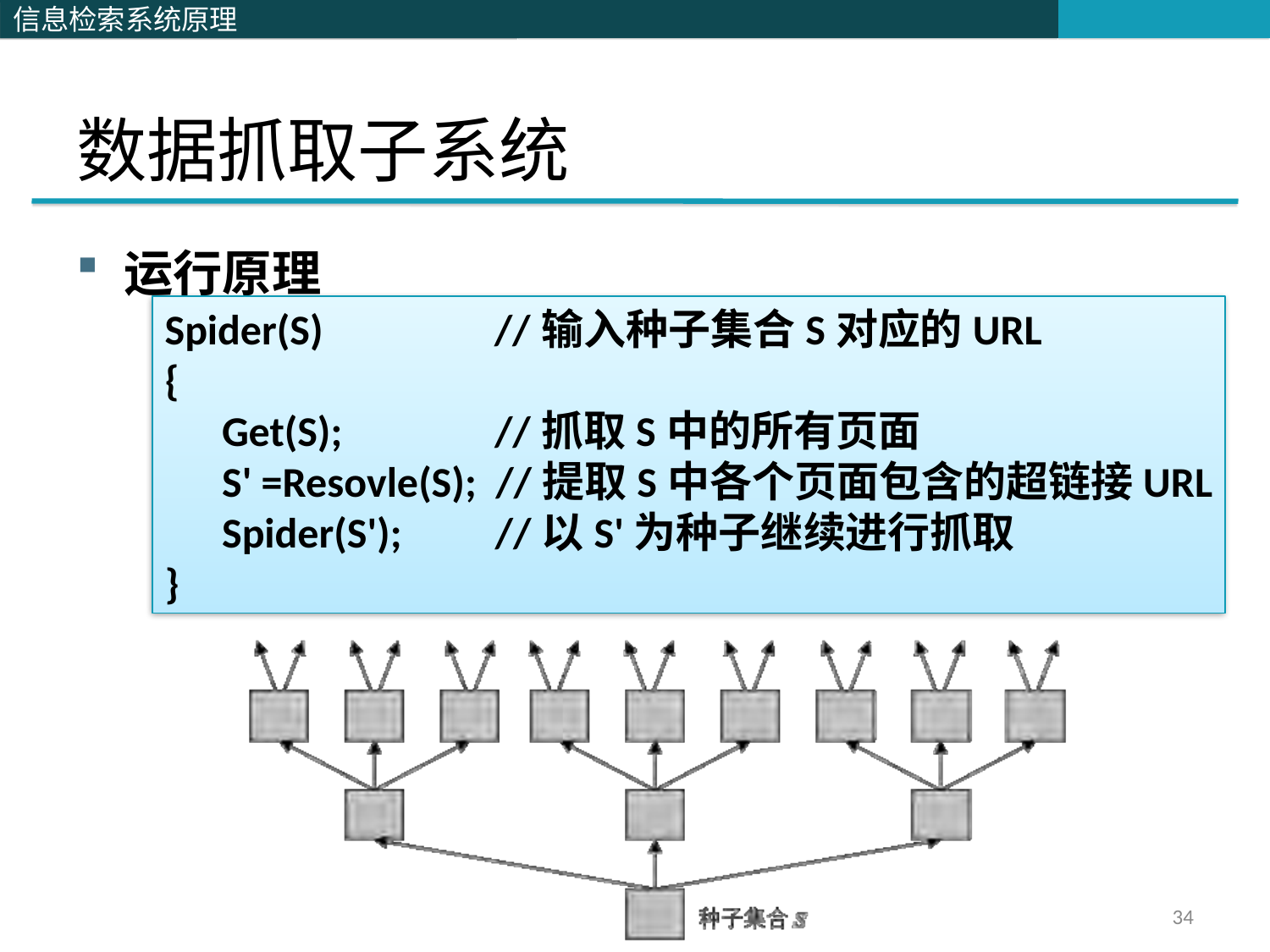

# 数据抓取子系统
运行原理
Spider(S)                  //输入种子集合S对应的URL
{
      Get(S);                //抓取S中的所有页面
      S' =Resovle(S);  //提取S中各个页面包含的超链接URL
      Spider(S');	        //以S'为种子继续进行抓取
}

34